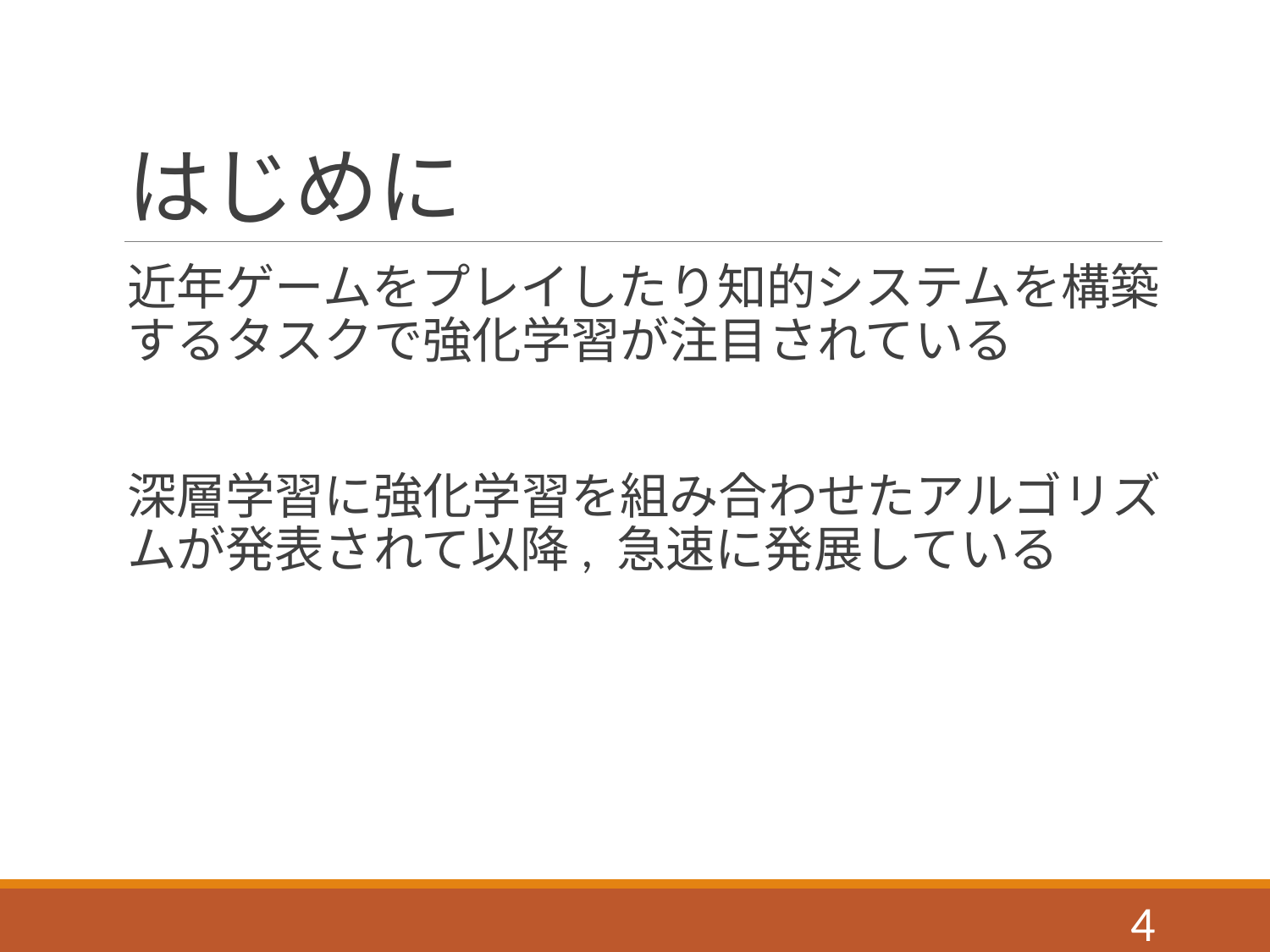

# はじめに
近年ゲームをプレイしたり知的システムを構築するタスクで強化学習が注目されている

深層学習に強化学習を組み合わせたアルゴリズムが発表されて以降, 急速に発展している
4